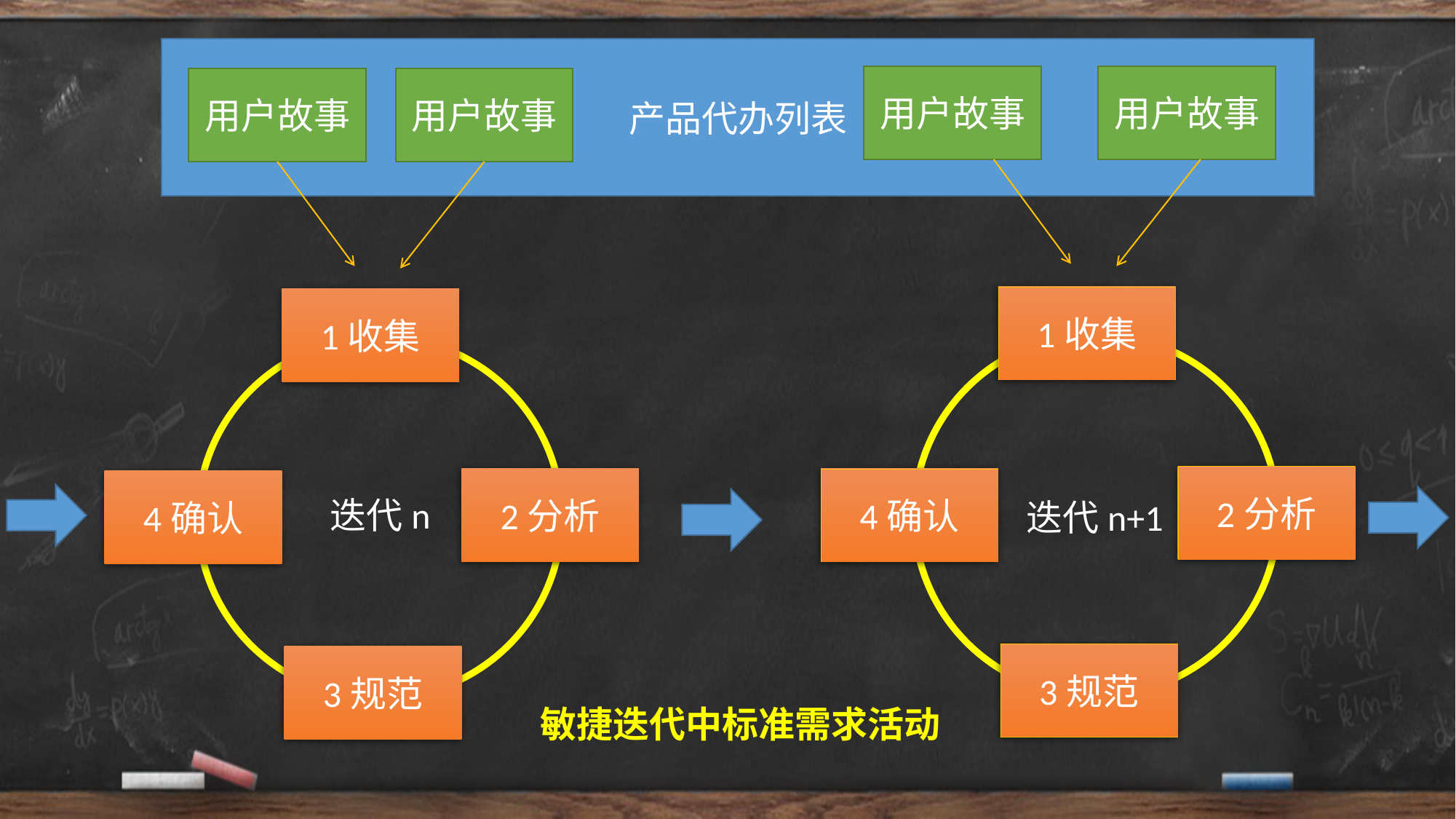

产品代办列表
用户故事
用户故事
用户故事
用户故事
1收集
1收集

2分析
2分析
4确认
4确认

迭代n

迭代n+1
3规范
3规范
敏捷迭代中标准需求活动